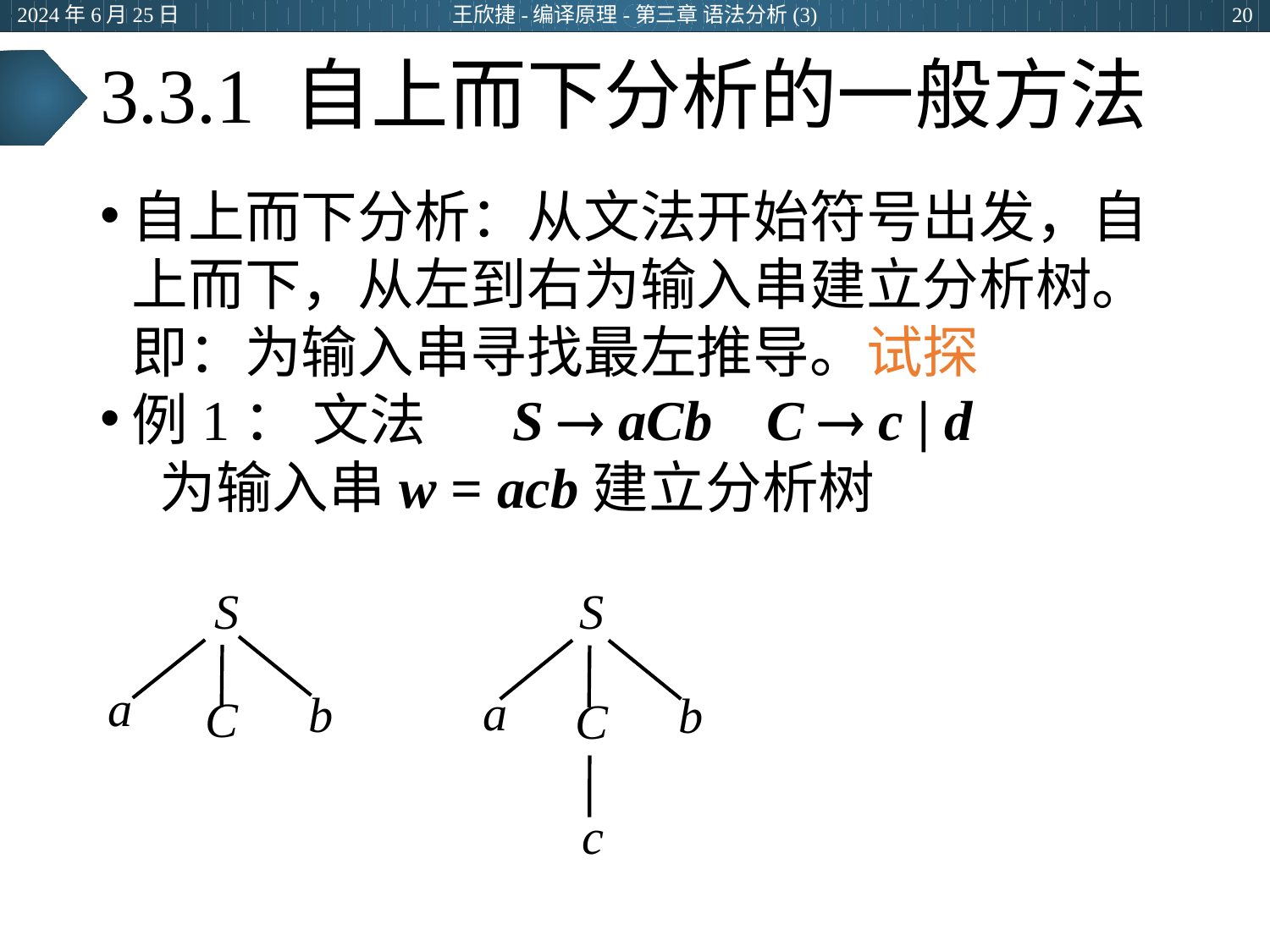

2024年6月25日
王欣捷-编译原理-第三章 语法分析(3)
20
# 3.3.1 自上而下分析的一般方法
自上而下分析：从文法开始符号出发，自上而下，从左到右为输入串建立分析树。即：为输入串寻找最左推导。试探
例1： 文法	S → aCb	C → c | d		   为输入串w = acb建立分析树

S

a
b
C
S

a
b
C

c